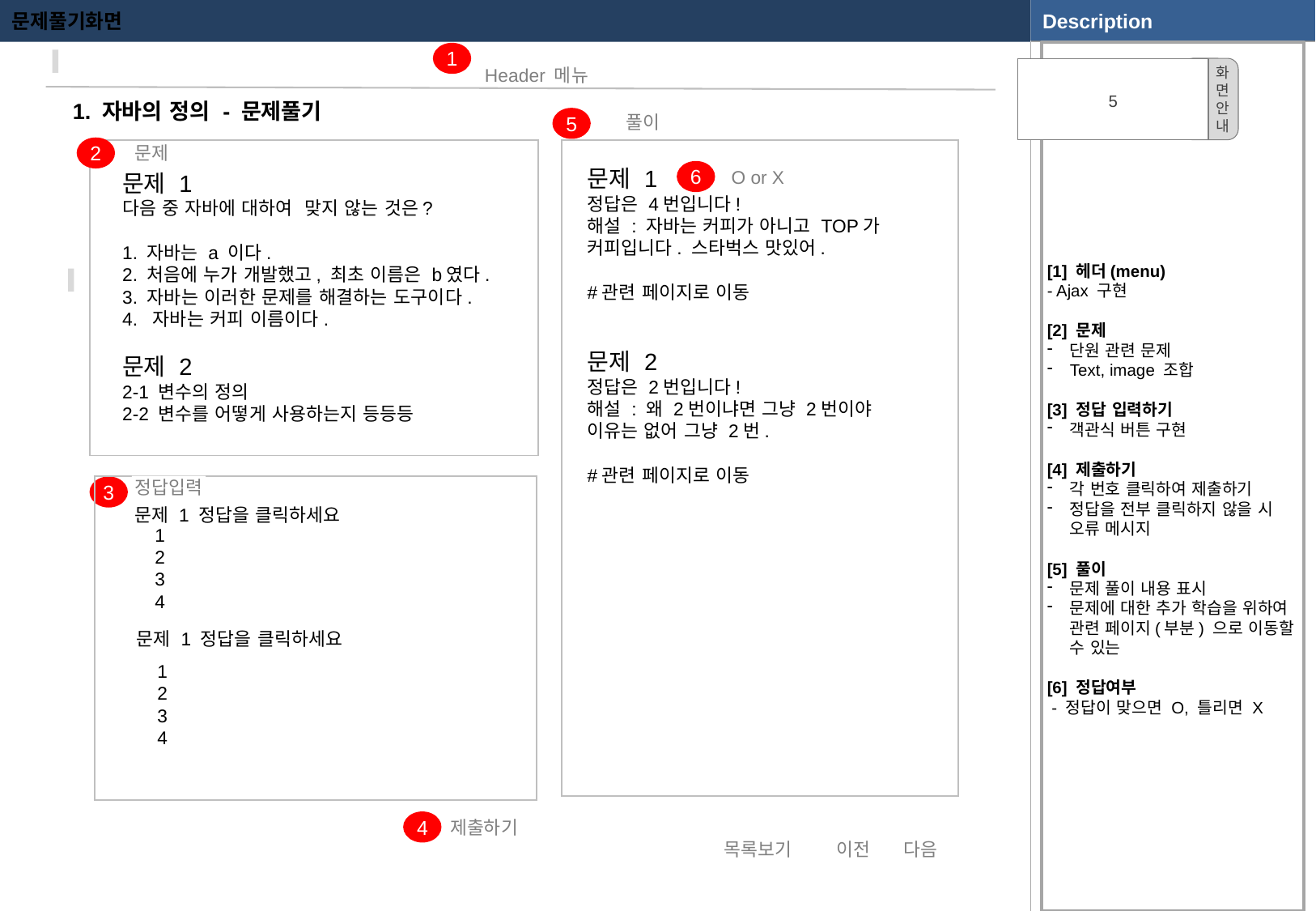

공지사항
자유게시판
더보기 >
더보기 >
1
2

간단한 보일러 고장대처
생활 설비 상식
2019년 현장 진행 상황
홈페이지 이용 관련 안내
견적신청 안내
회원가입 오류 관련 안내
문제풀기화면

[1] 헤더(menu)
- Ajax 구현

[2] 문제
단원 관련 문제
Text, image 조합

[3] 정답 입력하기
객관식 버튼 구현

[4] 제출하기
각 번호 클릭하여 제출하기
정답을 전부 클릭하지 않을 시 오류 메시지

[5] 풀이
문제 풀이 내용 표시
문제에 대한 추가 학습을 위하여 관련 페이지(부분) 으로 이동할 수 있는

[6] 정답여부
 - 정답이 맞으면 O, 틀리면 X
1
Header 메뉴

5
화
면
안
내

1. 자바의 정의 - 문제풀기
5
풀이
2
|  |
| --- |
|  |
| --- |
문제
6
문제 1
정답은 4번입니다!
해설 : 자바는 커피가 아니고 TOP가 커피입니다. 스타벅스 맛있어.

#관련 페이지로 이동

문제 2
정답은 2번입니다!
해설 : 왜 2번이냐면 그냥 2번이야 이유는 없어 그냥 2번.

#관련 페이지로 이동
O or X
문제 1
다음 중 자바에 대하여  맞지 않는 것은?

1. 자바는 a 이다.
2. 처음에 누가 개발했고, 최초 이름은 b였다.
3. 자바는 이러한 문제를 해결하는 도구이다. 4.  자바는 커피 이름이다.

문제 2
2-1 변수의 정의
2-2 변수를 어떻게 사용하는지 등등등

|  |
| --- |
정답입력
3
문제 1 정답을 클릭하세요
1
2
3
4
문제 1 정답을 클릭하세요
1
2
3
4
4
제출하기
목록보기
이전
다음